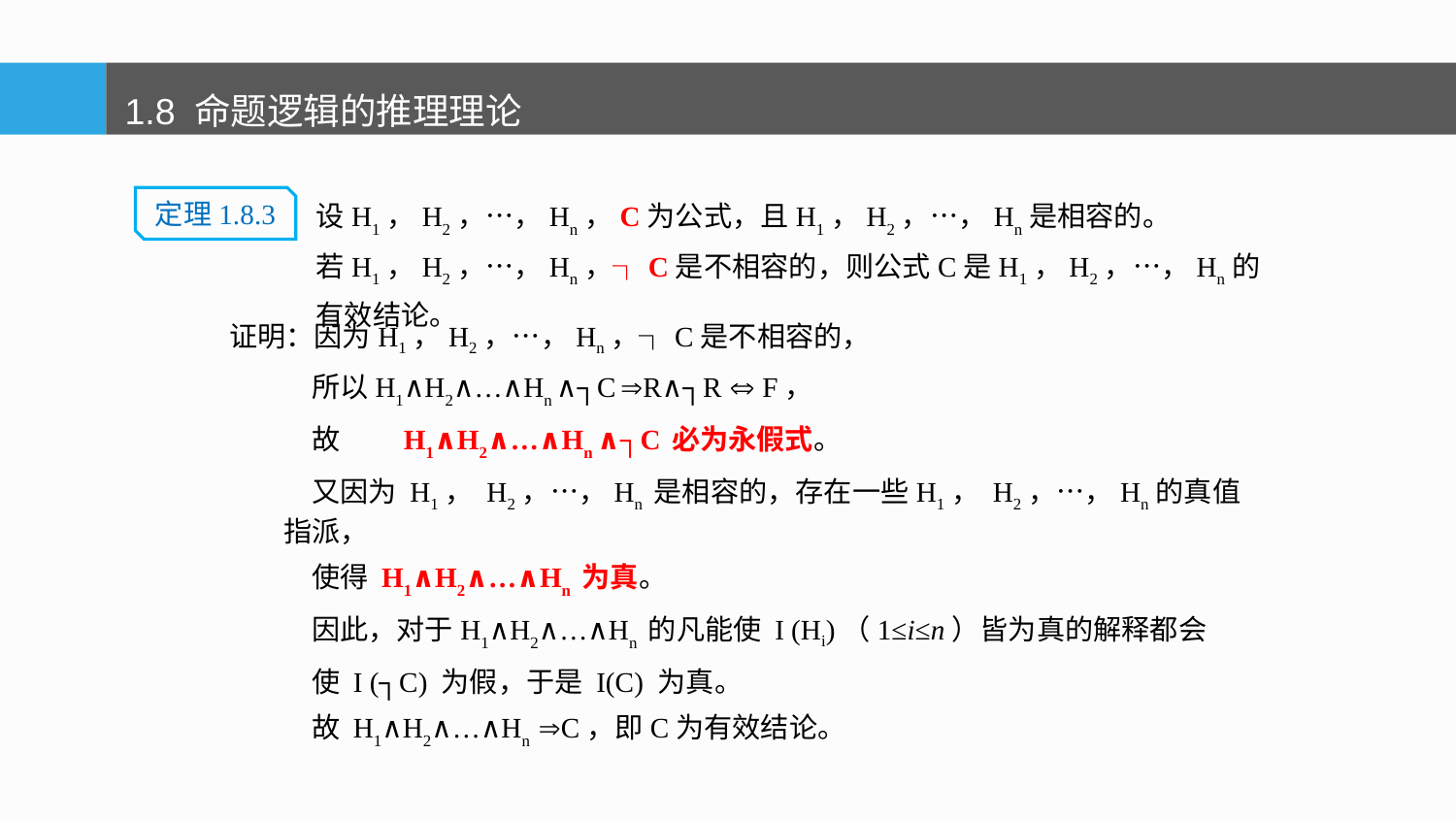

1.8 命题逻辑的推理理论

设H1，H2，…，Hn，C为公式，且H1，H2，…，Hn是相容的。
若H1，H2，…，Hn，┐C是不相容的，则公式C是H1，H2，…，Hn的有效结论。
定理1.8.3
证明：因为H1，H2，…，Hn，┐C是不相容的，
            所以H1∧H2∧…∧Hn ∧┐C ⇒R∧┐R ⇔ F，
            故         H1∧H2∧…∧Hn ∧┐C 必为永假式。
            又因为 H1， H2，…，Hn 是相容的，存在一些H1， H2，…，Hn的真值指派，
            使得 H1∧H2∧…∧Hn 为真。
            因此，对于H1∧H2∧…∧Hn 的凡能使 I (Hi)（1≤i≤n）皆为真的解释都会
            使 I (┐C) 为假，于是 I(C) 为真。
            故 H1∧H2∧…∧Hn  ⇒C，即C为有效结论。